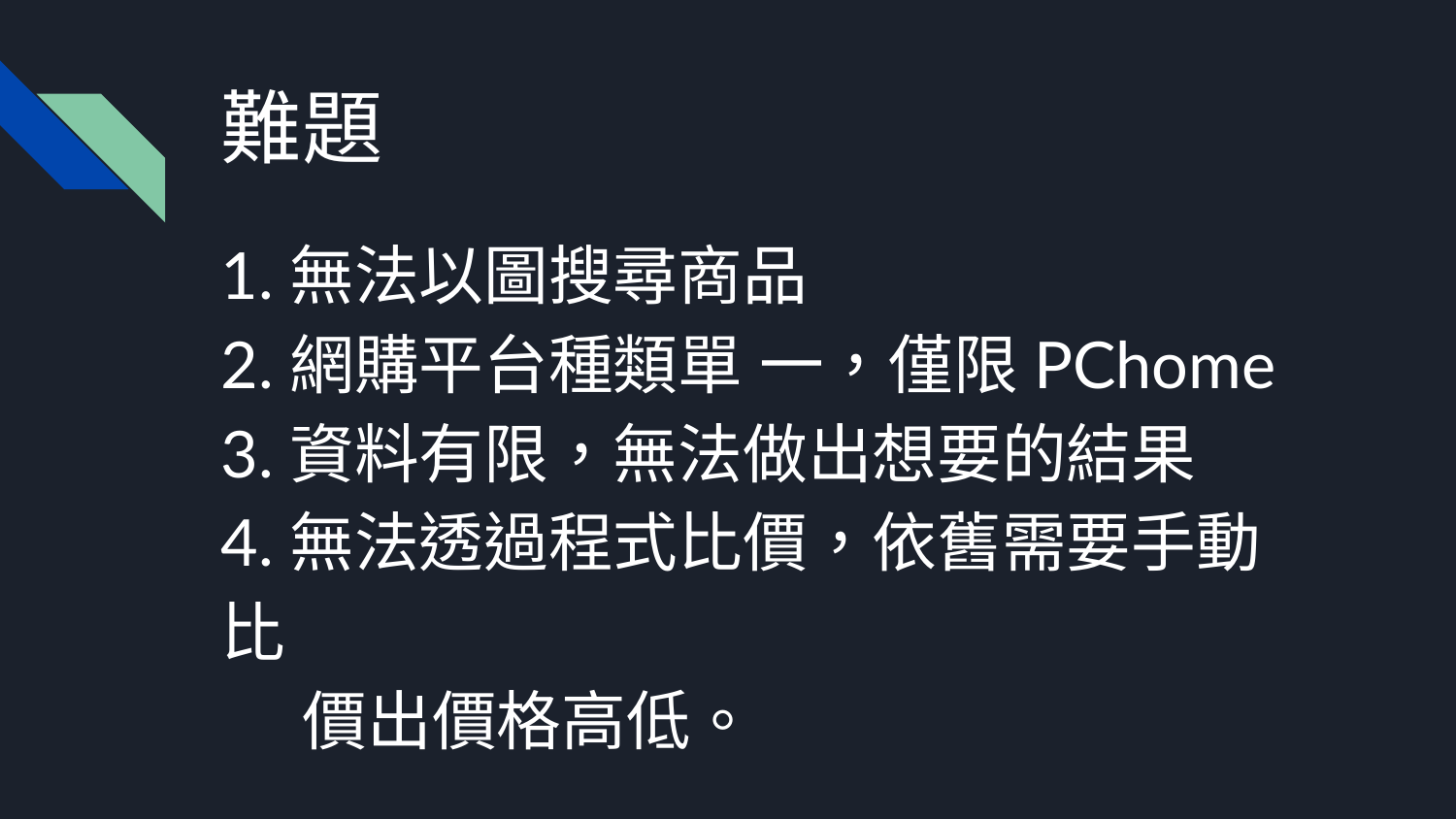

# 難題
1.無法以圖搜尋商品
2.網購平台種類單 一，僅限PChome
3.資料有限，無法做出想要的結果
4.無法透過程式比價，依舊需要手動比
    價出價格高低。